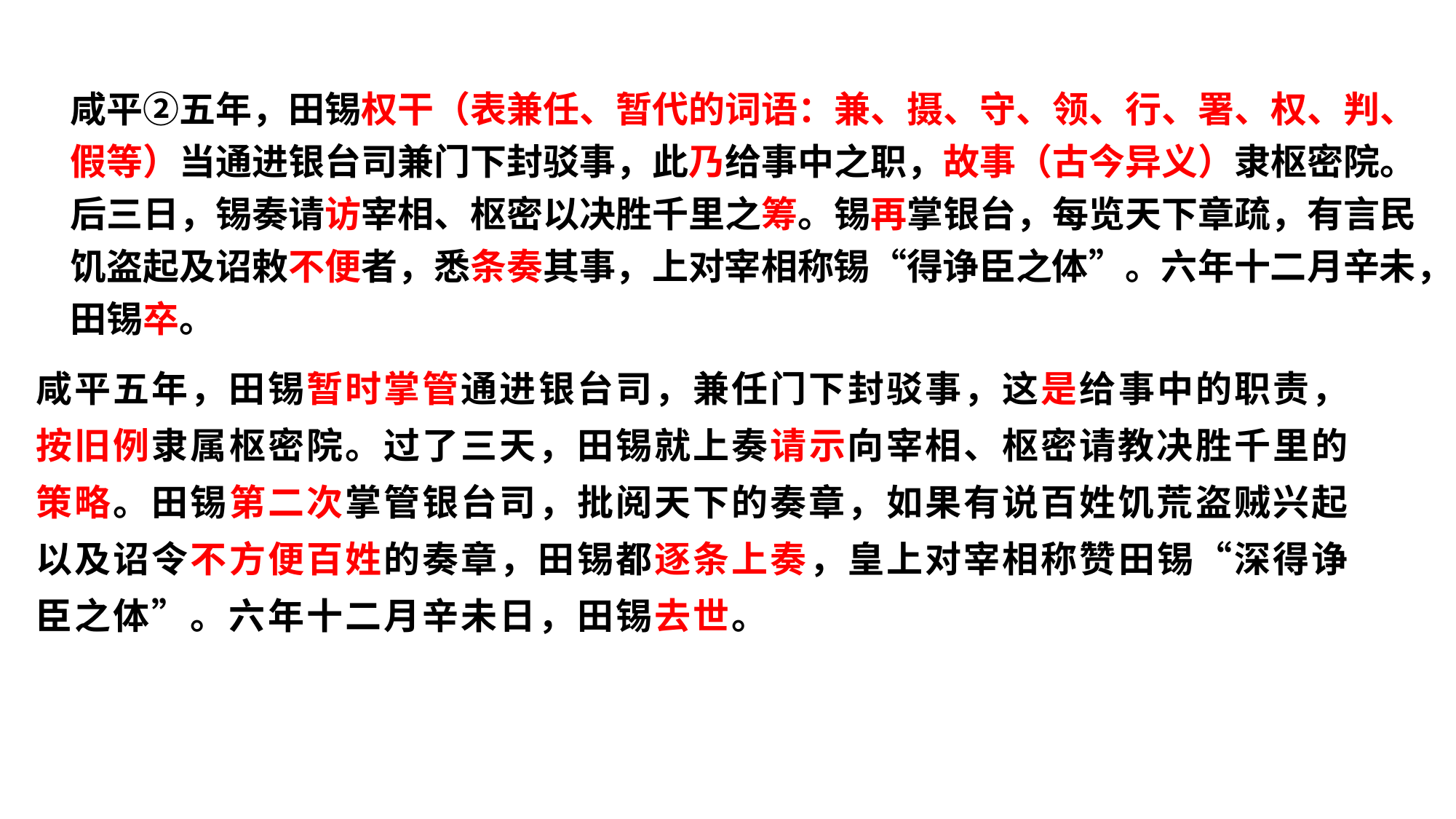

咸平②五年，田锡权干（表兼任、暂代的词语：兼、摄、守、领、行、署、权、判、假等）当通进银台司兼门下封驳事，此乃给事中之职，故事（古今异义）隶枢密院。后三日，锡奏请访宰相、枢密以决胜千里之筹。锡再掌银台，每览天下章疏，有言民饥盗起及诏敕不便者，悉条奏其事，上对宰相称锡“得诤臣之体”。六年十二月辛未，田锡卒。
咸平五年，田锡暂时掌管通进银台司，兼任门下封驳事，这是给事中的职责，按旧例隶属枢密院。过了三天，田锡就上奏请示向宰相、枢密请教决胜千里的策略。田锡第二次掌管银台司，批阅天下的奏章，如果有说百姓饥荒盗贼兴起以及诏令不方便百姓的奏章，田锡都逐条上奏，皇上对宰相称赞田锡“深得诤臣之体”。六年十二月辛未日，田锡去世。